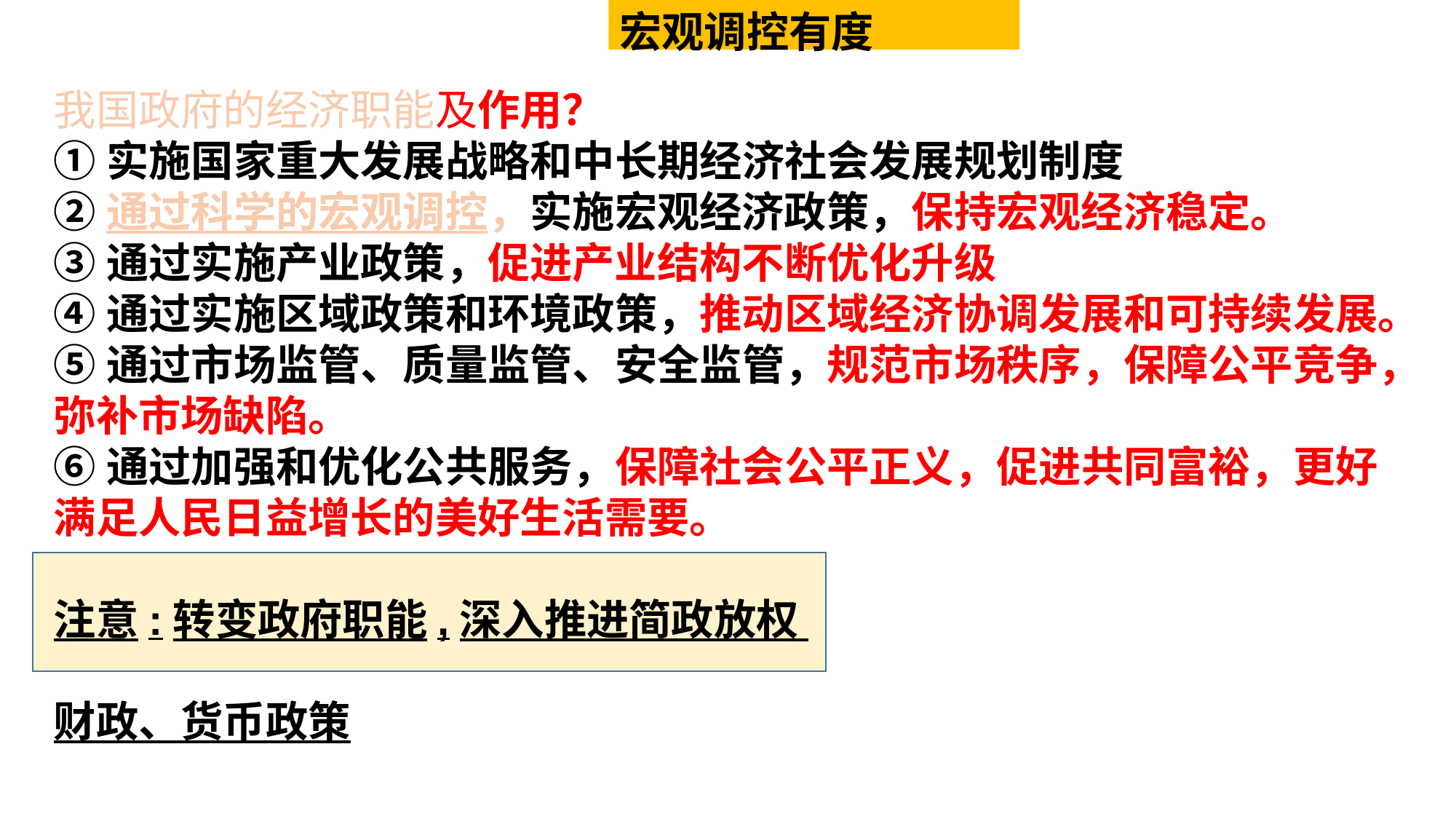

宏观调控有度
我国政府的经济职能及作用？
①实施国家重大发展战略和中长期经济社会发展规划制度
②通过科学的宏观调控，实施宏观经济政策，保持宏观经济稳定。
③通过实施产业政策，促进产业结构不断优化升级
④通过实施区域政策和环境政策，推动区域经济协调发展和可持续发展。
⑤通过市场监管、质量监管、安全监管，规范市场秩序，保障公平竞争，弥补市场缺陷。
⑥通过加强和优化公共服务，保障社会公平正义，促进共同富裕，更好满足人民日益增长的美好生活需要。

注意:转变政府职能,深入推进简政放权

财政、货币政策